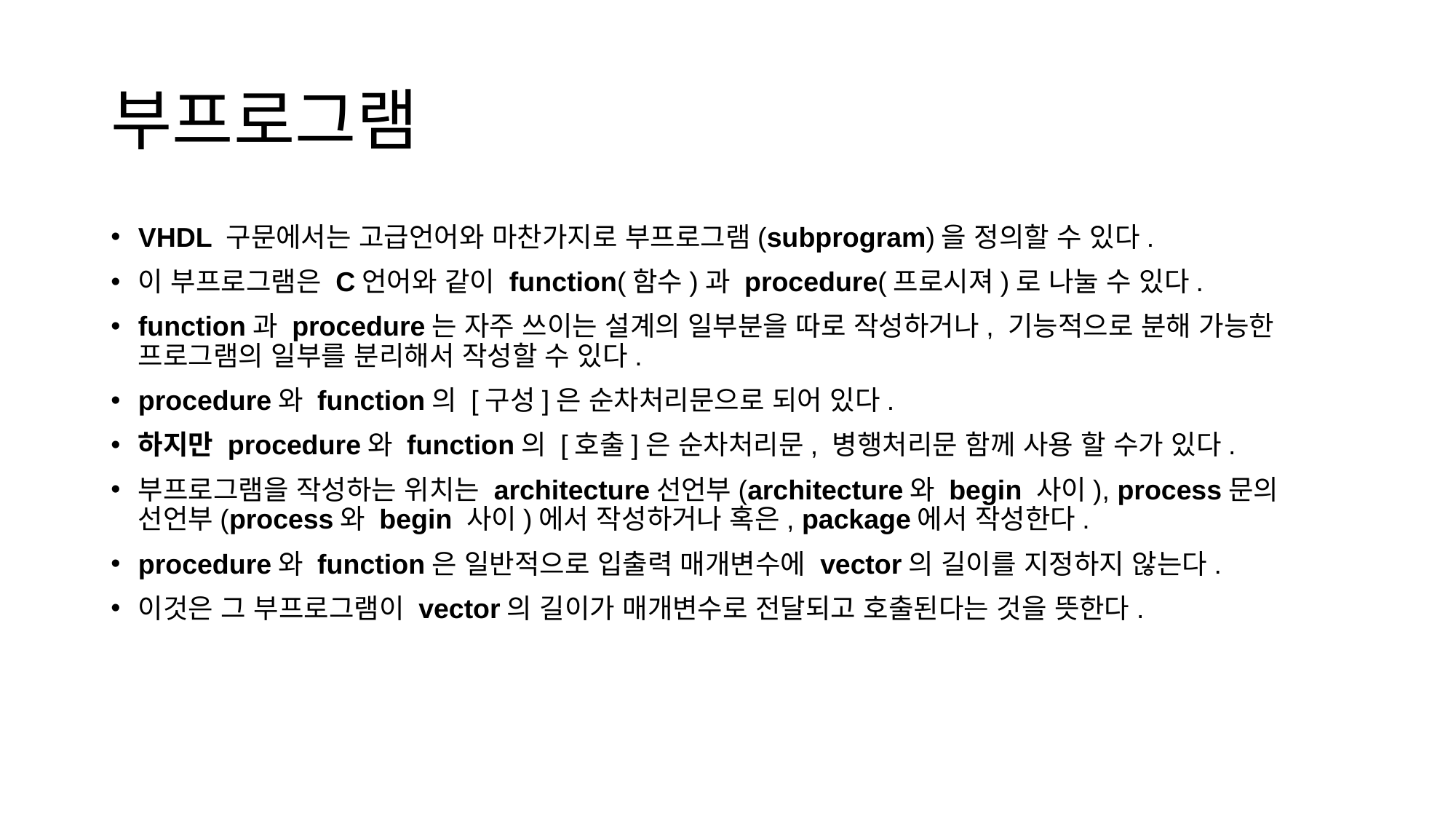

# 부프로그램
VHDL 구문에서는 고급언어와 마찬가지로 부프로그램(subprogram)을 정의할 수 있다.
이 부프로그램은 C언어와 같이 function(함수)과 procedure(프로시져)로 나눌 수 있다.
function과 procedure는 자주 쓰이는 설계의 일부분을 따로 작성하거나, 기능적으로 분해 가능한 프로그램의 일부를 분리해서 작성할 수 있다.
procedure와 function의 [구성]은 순차처리문으로 되어 있다.
하지만 procedure와 function의 [호출]은 순차처리문, 병행처리문 함께 사용 할 수가 있다.
부프로그램을 작성하는 위치는 architecture선언부(architecture와 begin 사이), process문의 선언부(process와 begin 사이)에서 작성하거나 혹은, package에서 작성한다.
procedure와 function은 일반적으로 입출력 매개변수에 vector의 길이를 지정하지 않는다.
이것은 그 부프로그램이 vector의 길이가 매개변수로 전달되고 호출된다는 것을 뜻한다.